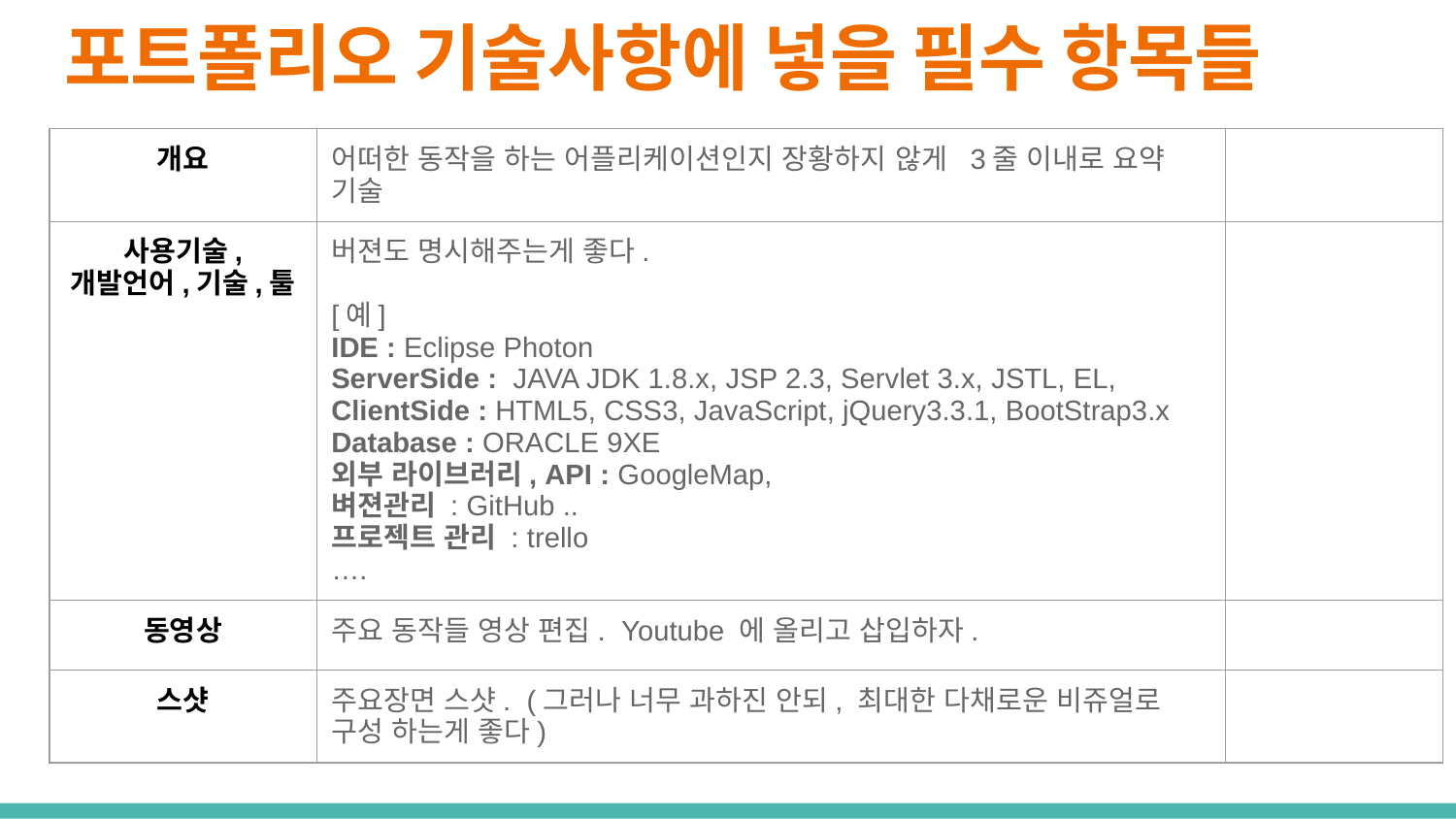

# 포트폴리오 기술사항에 넣을 필수 항목들
| 개요 | 어떠한 동작을 하는 어플리케이션인지 장황하지 않게 3줄 이내로 요약 기술 |  |
| --- | --- | --- |
| 사용기술, 개발언어,기술,툴 | 버젼도 명시해주는게 좋다. [예] IDE : Eclipse Photon ServerSide : JAVA JDK 1.8.x, JSP 2.3, Servlet 3.x, JSTL, EL, ClientSide : HTML5, CSS3, JavaScript, jQuery3.3.1, BootStrap3.x Database : ORACLE 9XE 외부 라이브러리, API : GoogleMap, 벼젼관리 : GitHub .. 프로젝트 관리 : trello …. |  |
| 동영상 | 주요 동작들 영상 편집. Youtube 에 올리고 삽입하자. |  |
| 스샷 | 주요장면 스샷. (그러나 너무 과하진 안되, 최대한 다채로운 비쥬얼로 구성 하는게 좋다) |  |